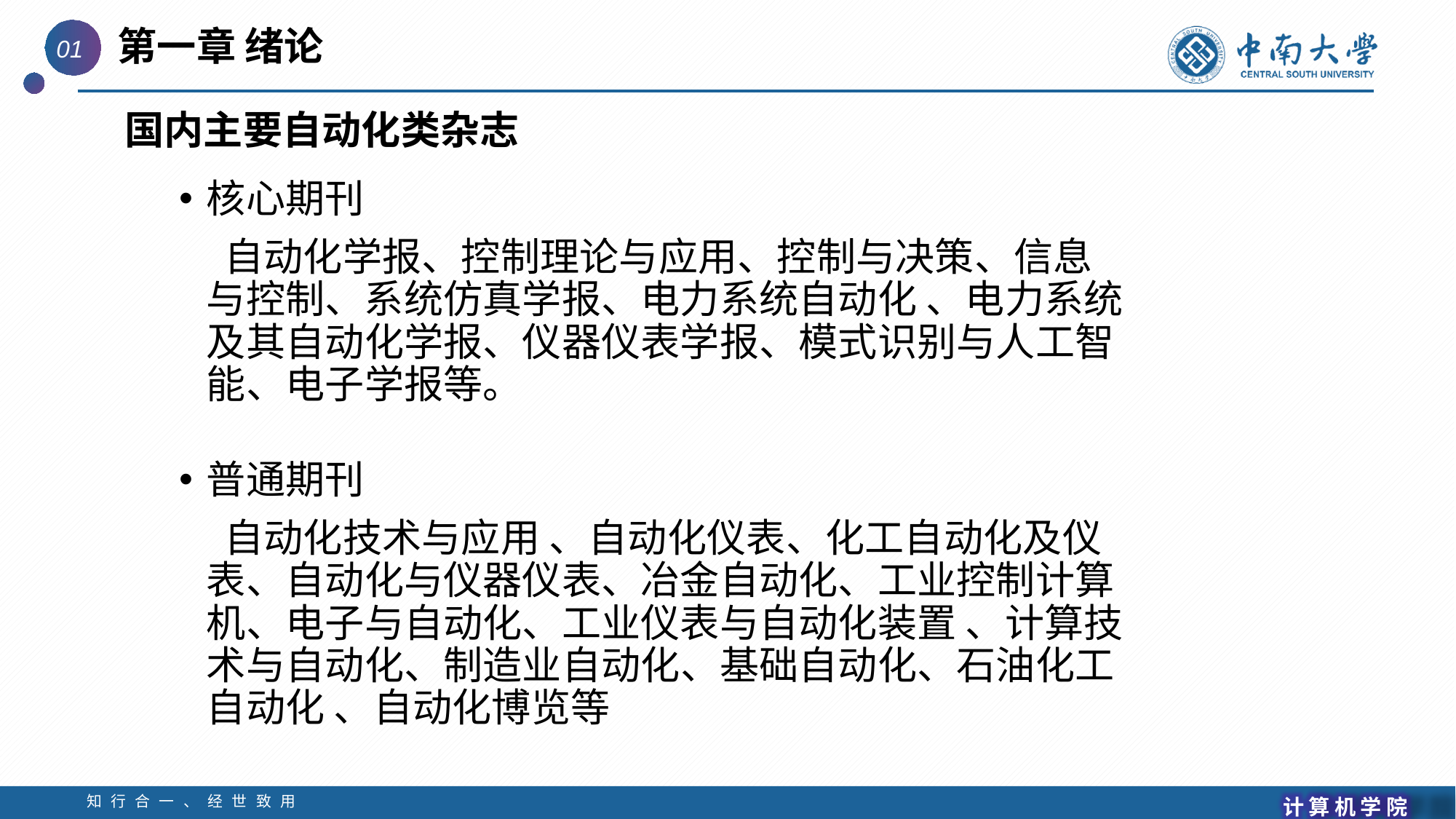

国内主要自动化类杂志
核心期刊
    自动化学报、控制理论与应用、控制与决策、信息与控制、系统仿真学报、电力系统自动化 、电力系统及其自动化学报、仪器仪表学报、模式识别与人工智能、电子学报等。
普通期刊
    自动化技术与应用 、自动化仪表、化工自动化及仪表、自动化与仪器仪表、冶金自动化、工业控制计算机、电子与自动化、工业仪表与自动化装置 、计算技术与自动化、制造业自动化、基础自动化、石油化工自动化 、自动化博览等